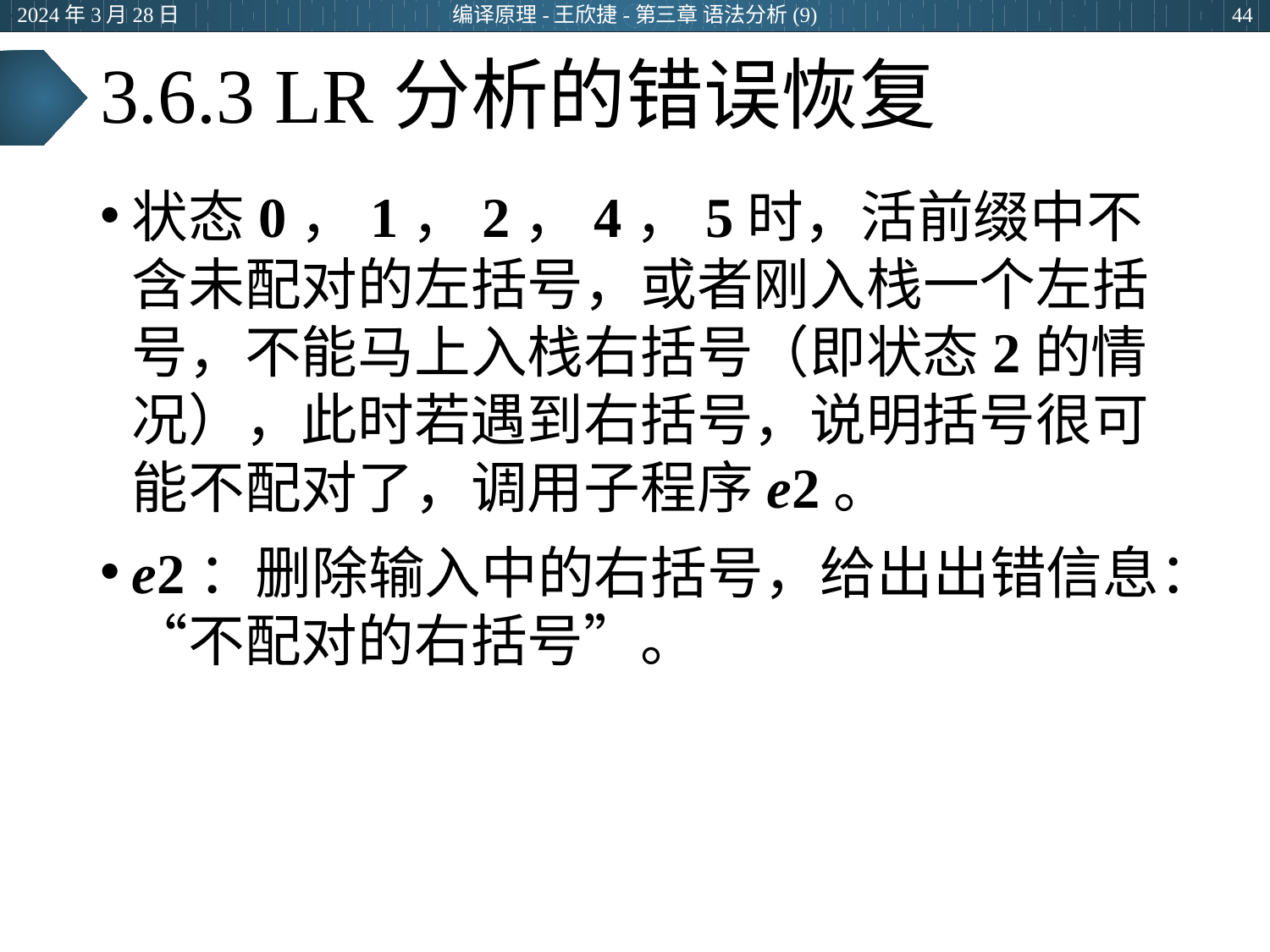

2024年3月28日
编译原理-王欣捷-第三章 语法分析(9)
44
# 3.6.3 LR分析的错误恢复
状态0，1，2，4，5时，活前缀中不含未配对的左括号，或者刚入栈一个左括号，不能马上入栈右括号（即状态2的情况），此时若遇到右括号，说明括号很可能不配对了，调用子程序e2。
e2：删除输入中的右括号，给出出错信息：“不配对的右括号”。